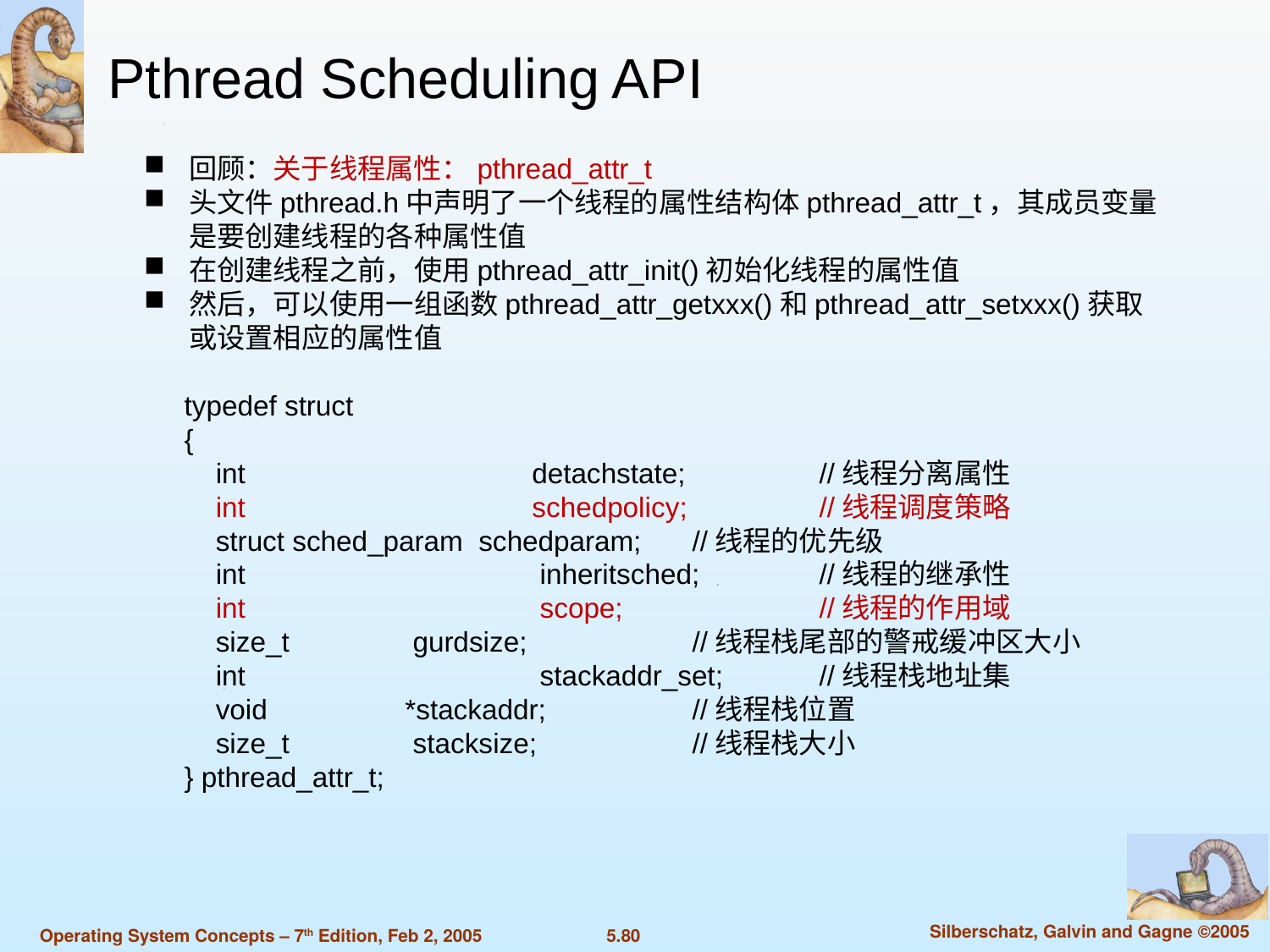

Pthread Scheduling API
回顾：关于线程属性：pthread_attr_t
头文件pthread.h中声明了一个线程的属性结构体pthread_attr_t，其成员变量是要创建线程的各种属性值
在创建线程之前，使用pthread_attr_init()初始化线程的属性值
然后，可以使用一组函数pthread_attr_getxxx()和pthread_attr_setxxx()获取或设置相应的属性值

typedef struct
{
    int		            detachstate;   	//线程分离属性
    int             	            schedpolicy;  	//线程调度策略
    struct sched_param  schedparam;  	//线程的优先级
    int 		             inheritsched; 	//线程的继承性
    int 		             scope;		//线程的作用域
    size_t	             gurdsize; 		//线程栈尾部的警戒缓冲区大小
    int 		             stackaddr_set; 	//线程栈地址集
    void	            *stackaddr;		//线程栈位置
    size_t	             stacksize;		//线程栈大小
} pthread_attr_t;